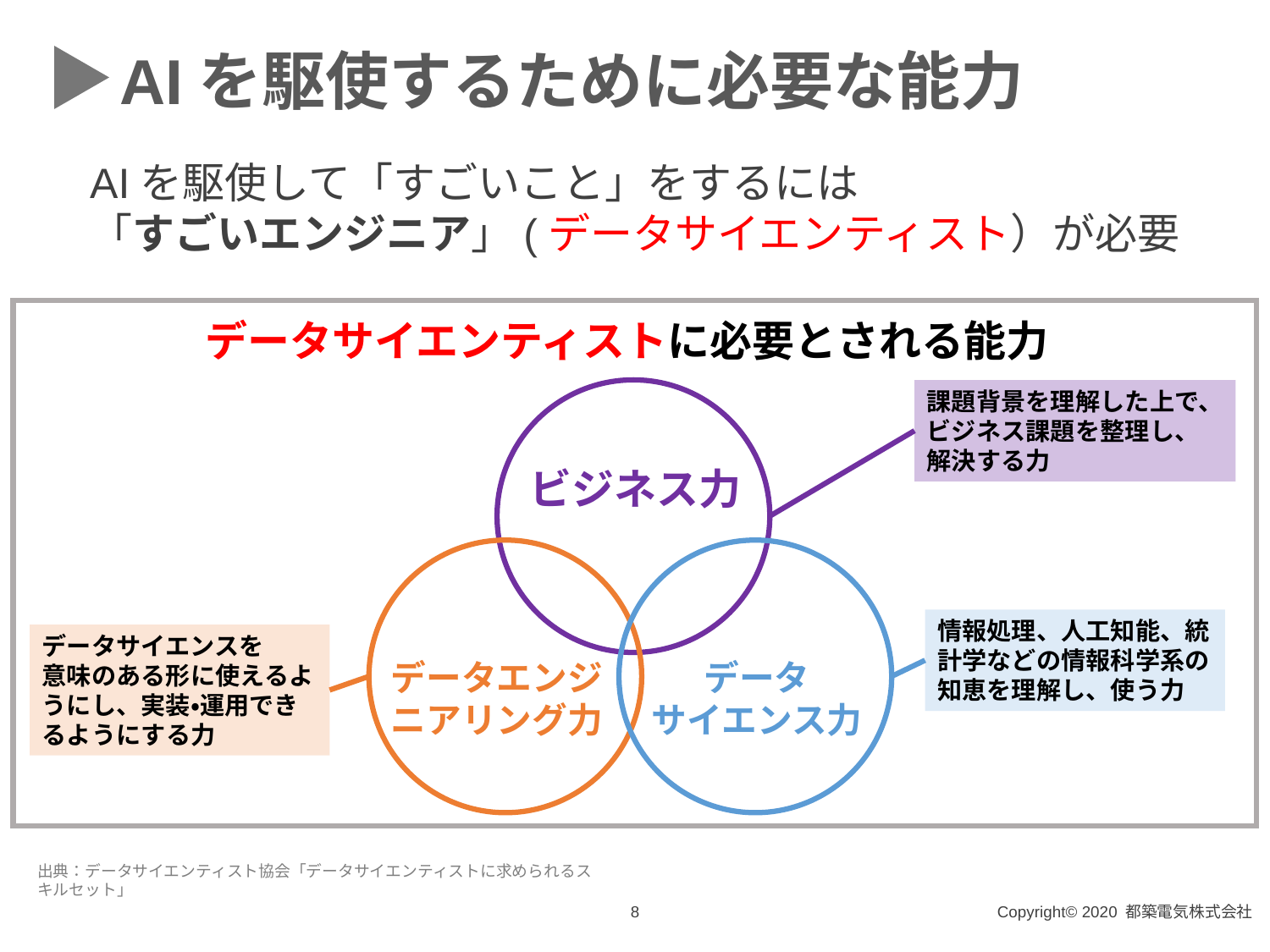

AIを駆使するために必要な能力

AIを駆使して「すごいこと」をするには
「すごいエンジニア」(データサイエンティスト）が必要

データサイエンティストに必要とされる能力

課題背景を理解した上で、
ビジネス課題を整理し、
解決する力
ビジネス力

情報処理、人工知能、統計学などの情報科学系の知恵を理解し、使う力
データサイエンスを
意味のある形に使えるようにし、実装・運用できるようにする力
データエンジニアリング力
データ
サイエンス力
出典：データサイエンティスト協会「データサイエンティストに求められるスキルセット」
8
Copyright© 2020 都築電気株式会社